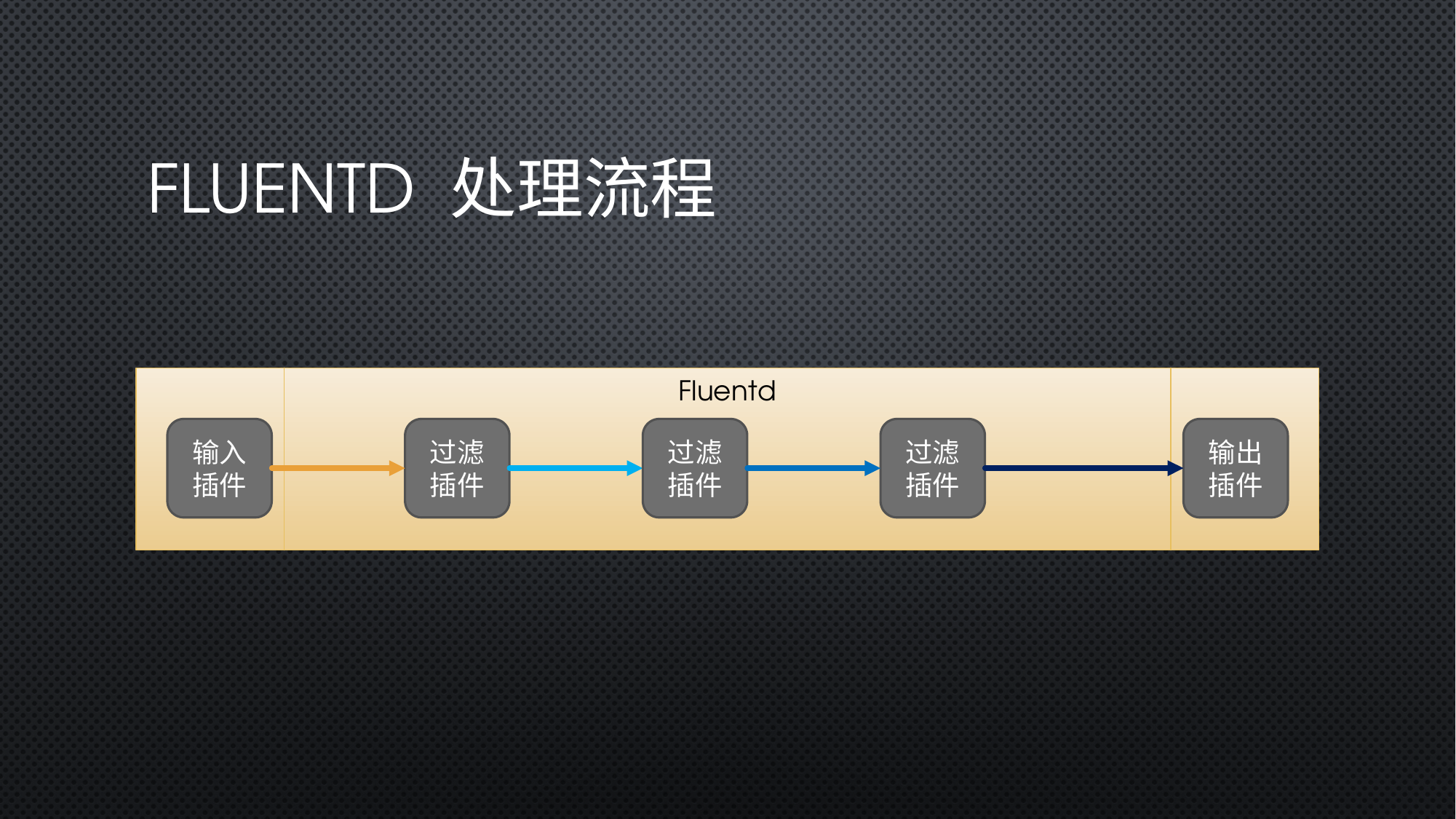

# Fluentd 处理流程

Fluentd
输入插件
过滤插件
过滤插件
过滤插件
输出插件